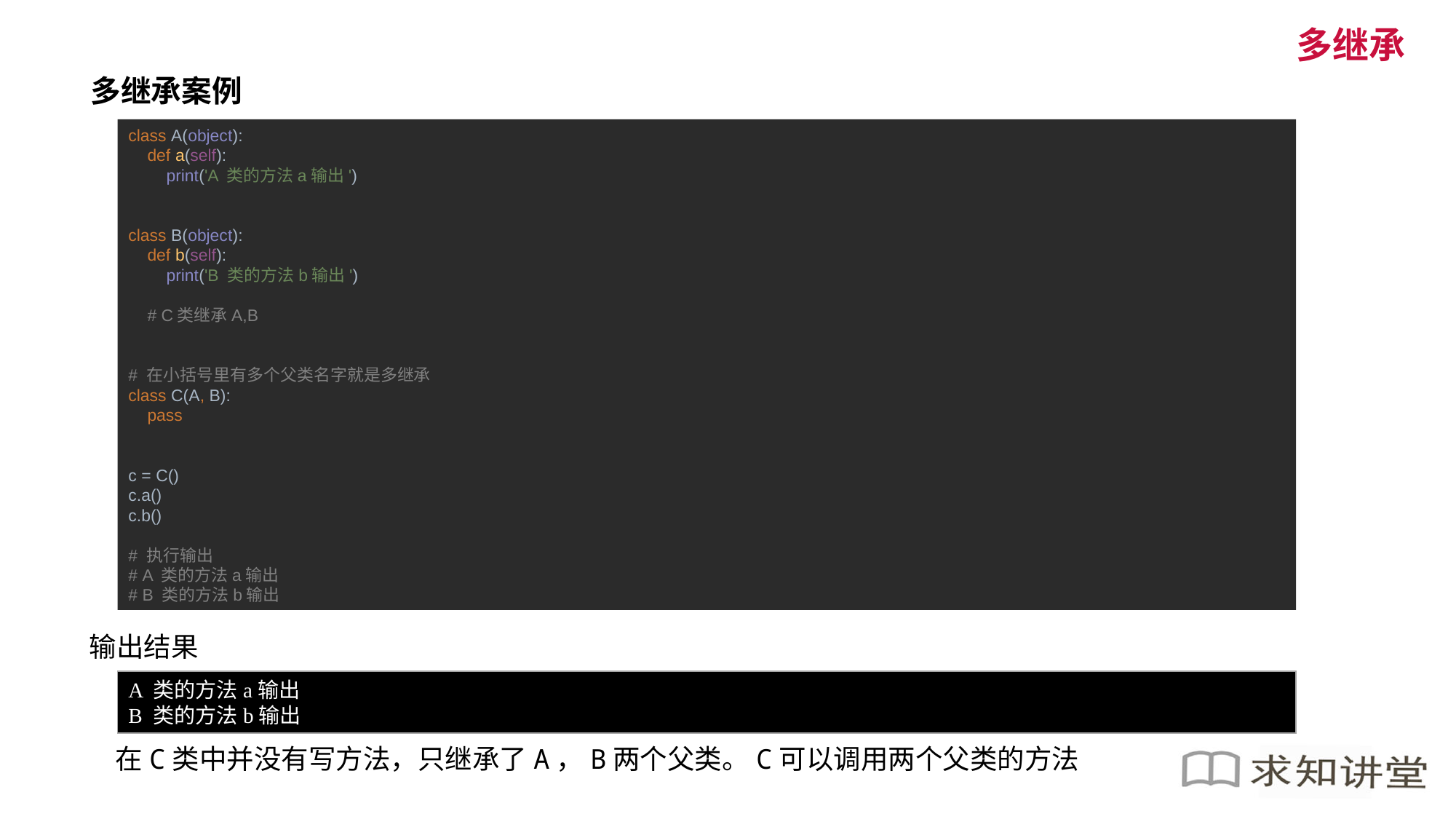

多继承
多继承案例
class A(object):
    def a(self):
        print('A 类的方法a输出')
class B(object):
    def b(self):
        print('B 类的方法b输出')
    # C类继承A,B
# 在小括号里有多个父类名字就是多继承
class C(A, B):
    pass
c = C()
c.a()
c.b()
# 执行输出
# A 类的方法a输出
# B 类的方法b输出
输出结果
A 类的方法a输出
B 类的方法b输出
在C类中并没有写方法，只继承了A，B两个父类。C可以调用两个父类的方法